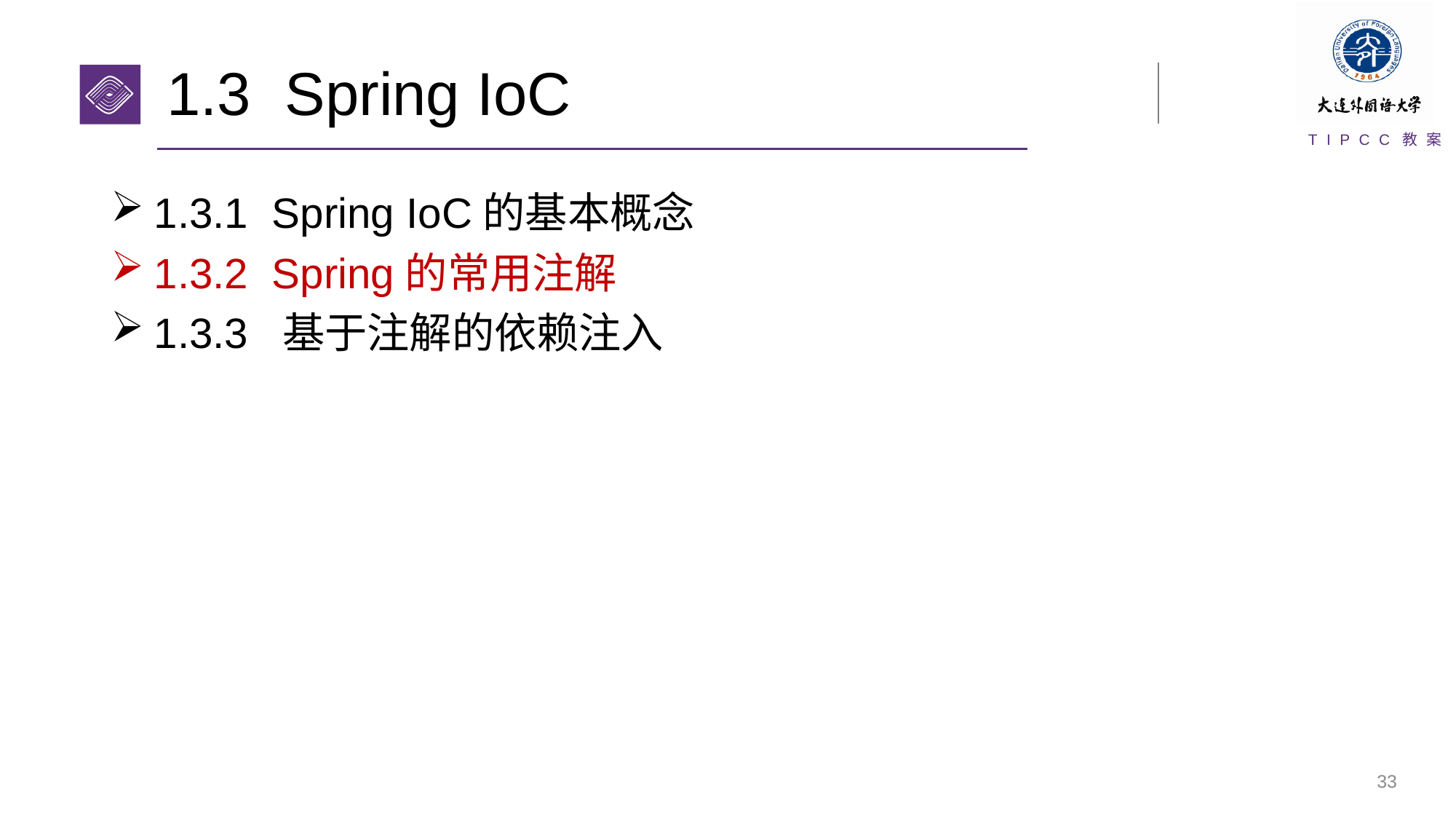

# 1.3  Spring IoC
1.3.1  Spring IoC的基本概念
1.3.2  Spring的常用注解
1.3.3  基于注解的依赖注入
33